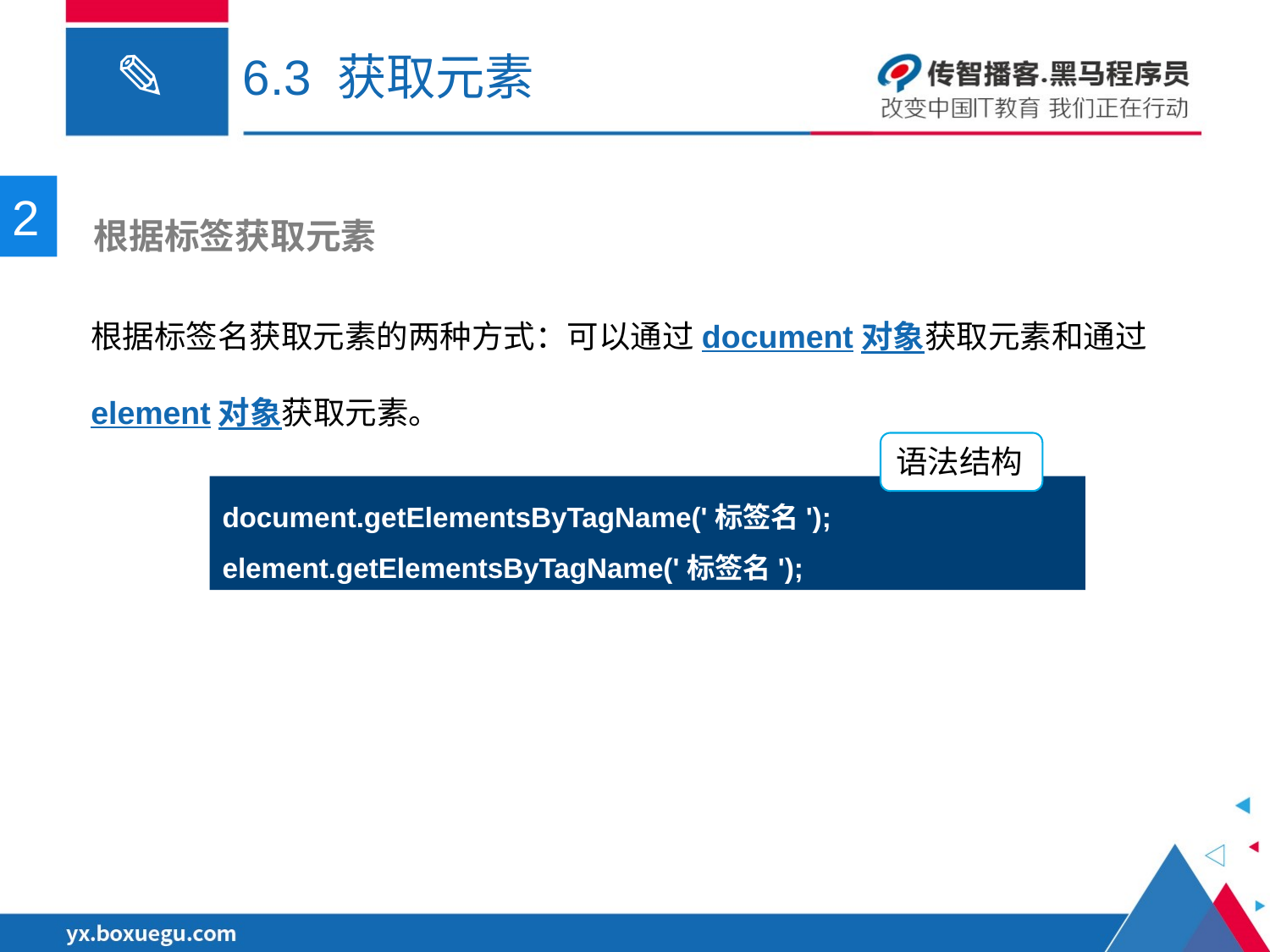

# 6.3 获取元素

2
  根据标签获取元素
根据标签名获取元素的两种方式：可以通过document对象获取元素和通过element对象获取元素。
语法结构
document.getElementsByTagName('标签名');
element.getElementsByTagName('标签名');